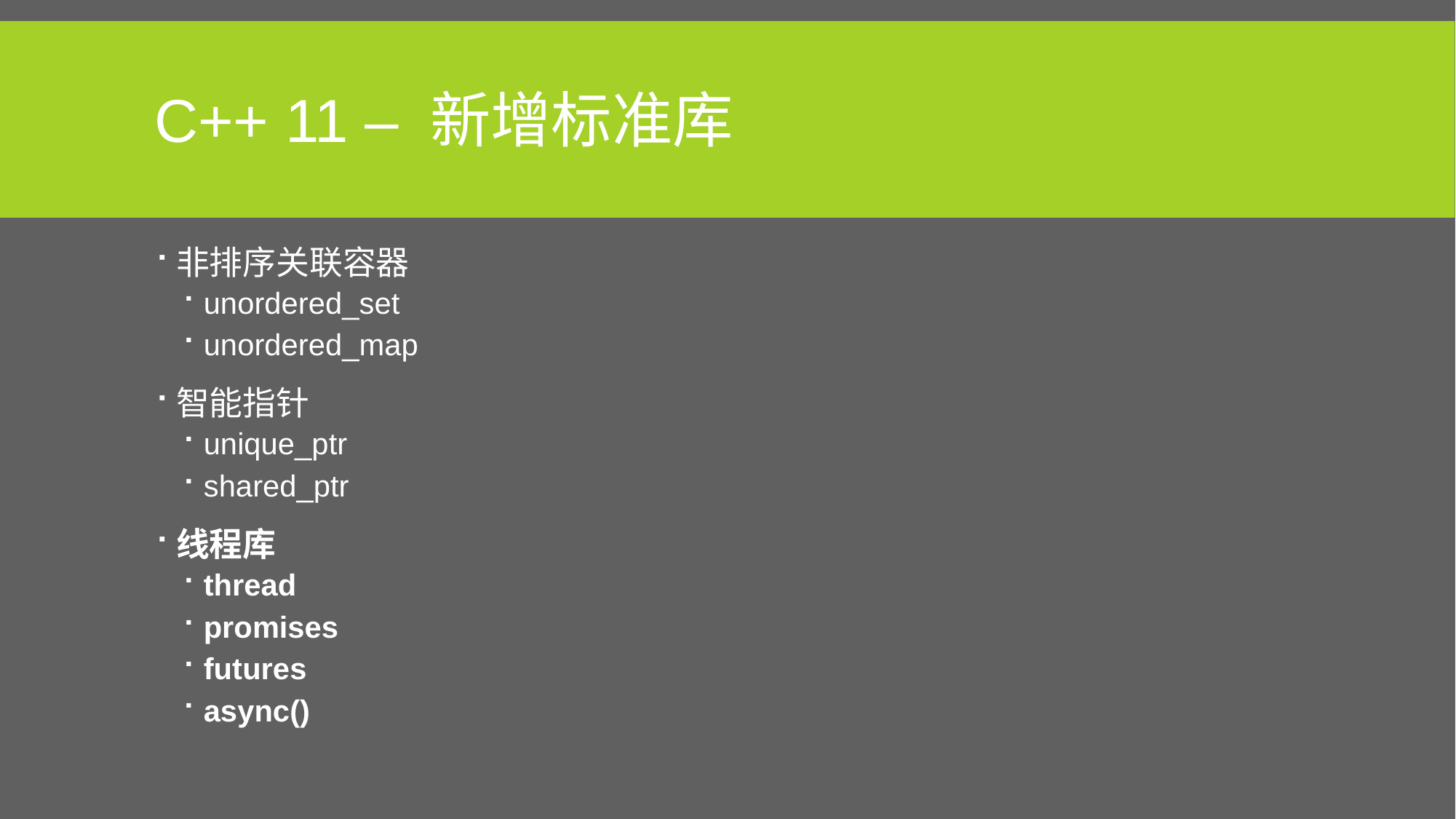

# C++ 11 – 新增标准库
非排序关联容器
unordered_set
unordered_map
智能指针
unique_ptr
shared_ptr
线程库
thread
promises
futures
async()